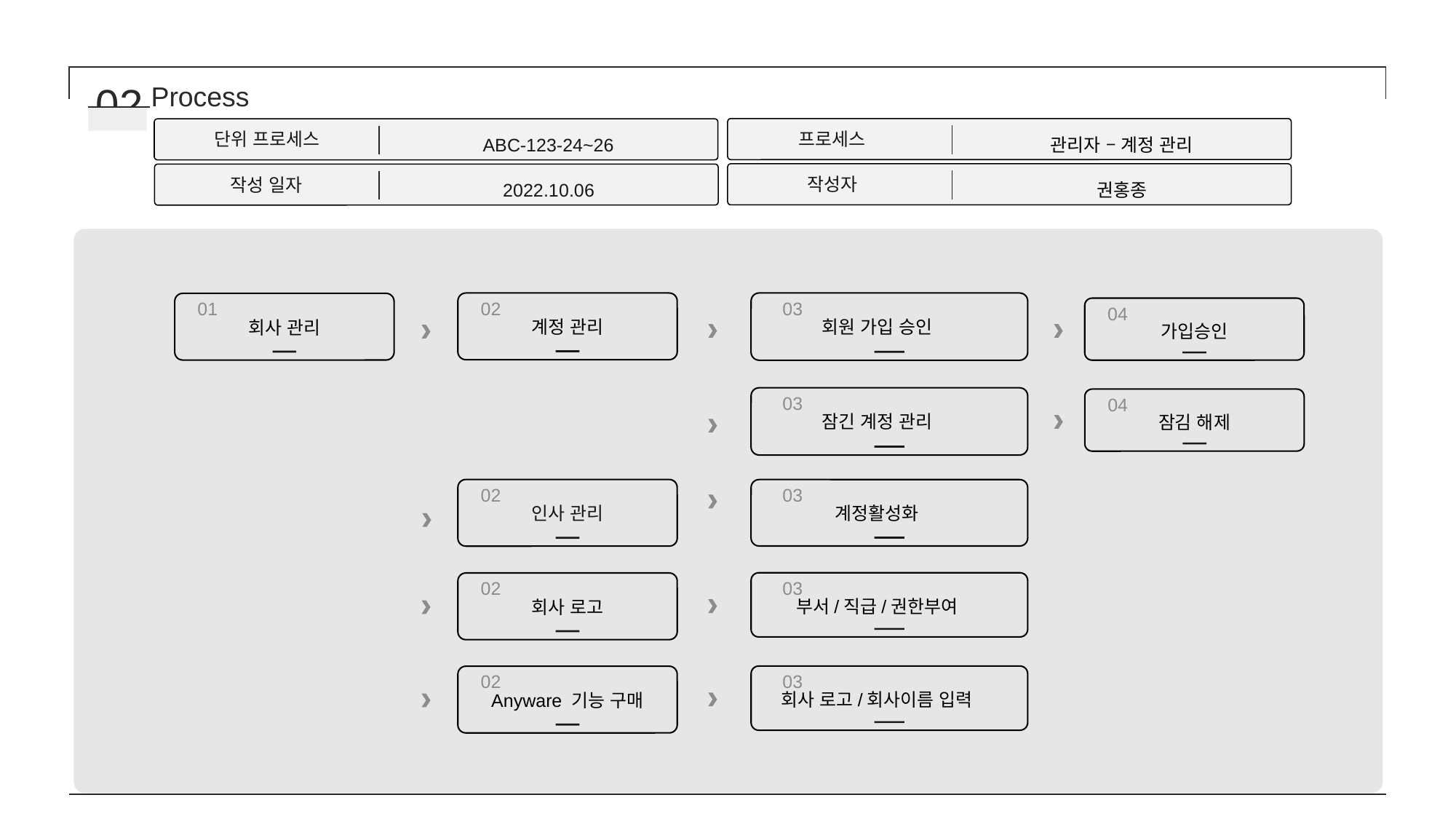

02

Process

프로세스
관리자 – 계정 관리

단위 프로세스
ABC-123-24~26

작성자
권홍종

작성 일자
2022.10.06

02

계정 관리

03

회원 가입 승인

01

회사 관리

04

가입승인

03

잠긴 계정 관리

04

잠김 해제

02

인사 관리

03

계정활성화

03

부서/직급/권한부여

02

회사 로고

03

회사 로고/회사이름 입력

02

Anyware 기능 구매